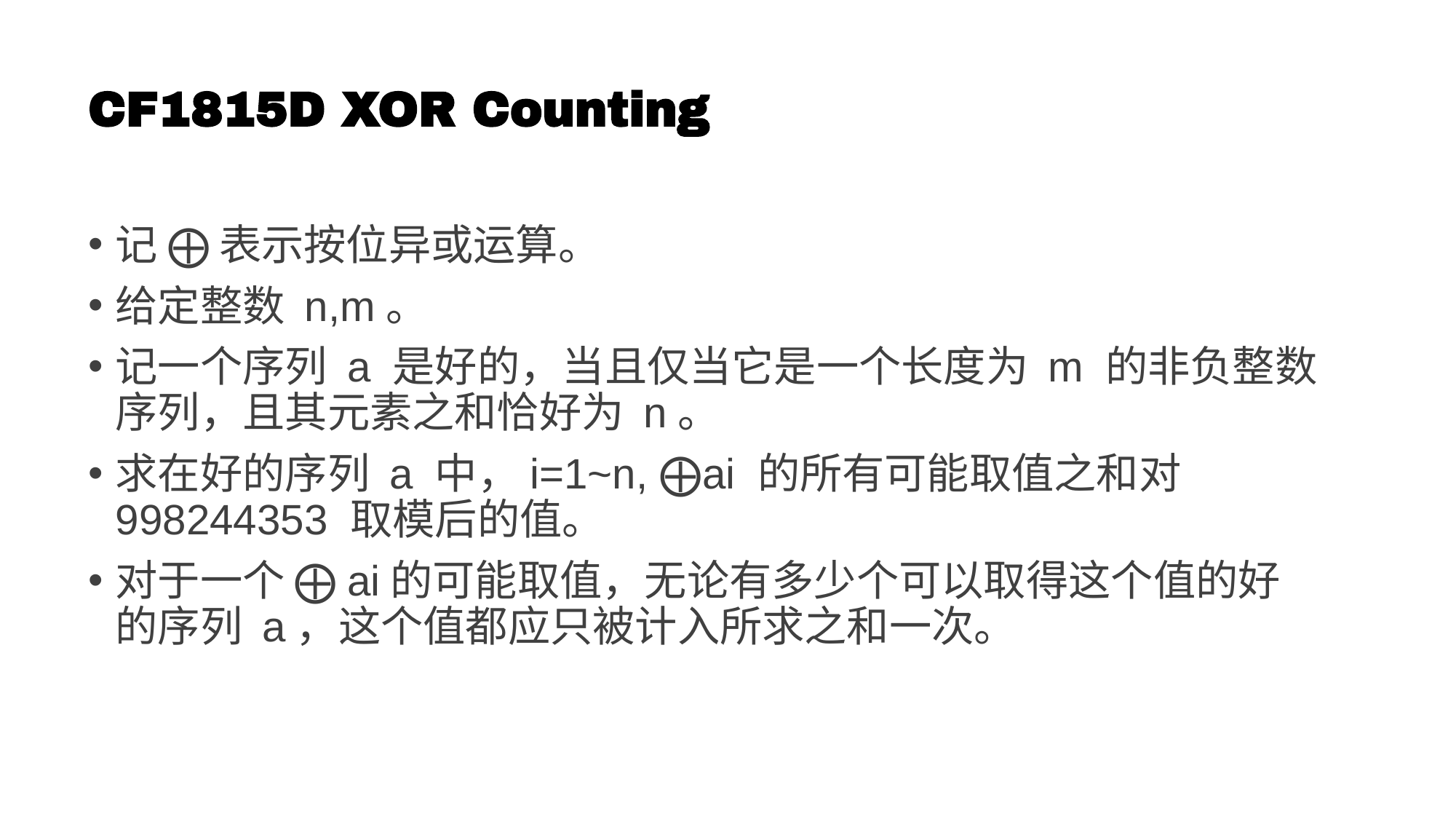

# CF1815D XOR Counting
记 ⨁ 表示按位异或运算。
给定整数 n,m。
记一个序列 a 是好的，当且仅当它是一个长度为 m 的非负整数序列，且其元素之和恰好为 n。
求在好的序列 a 中，i=1~n, ⨁ai​ 的所有可能取值之和对 998244353 取模后的值。
对于一个 ⨁ai的可能取值，无论有多少个可以取得这个值的好的序列 a，这个值都应只被计入所求之和一次。